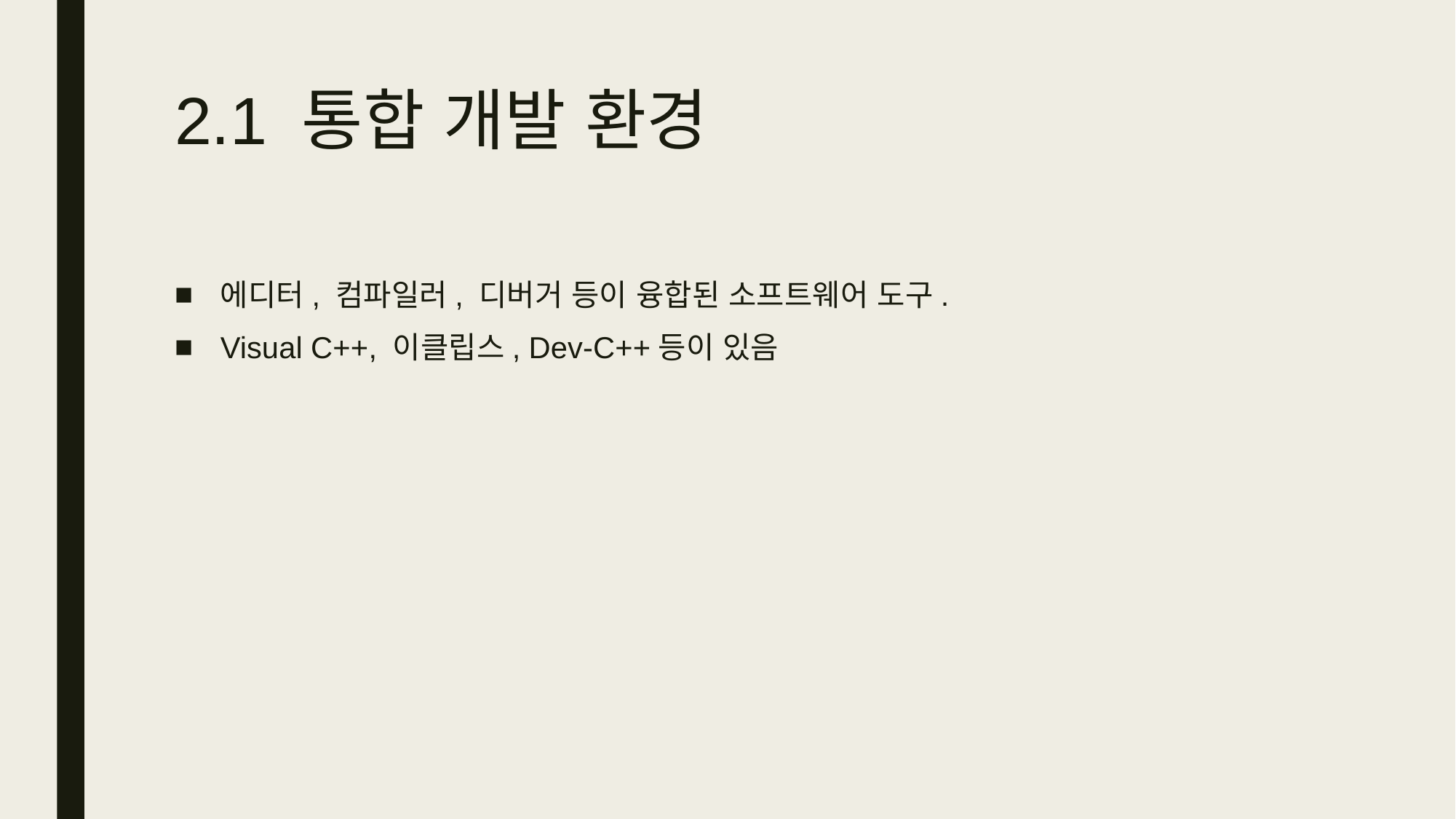

# 2.1 통합 개발 환경
에디터, 컴파일러, 디버거 등이 융합된 소프트웨어 도구.
Visual C++, 이클립스, Dev-C++등이 있음